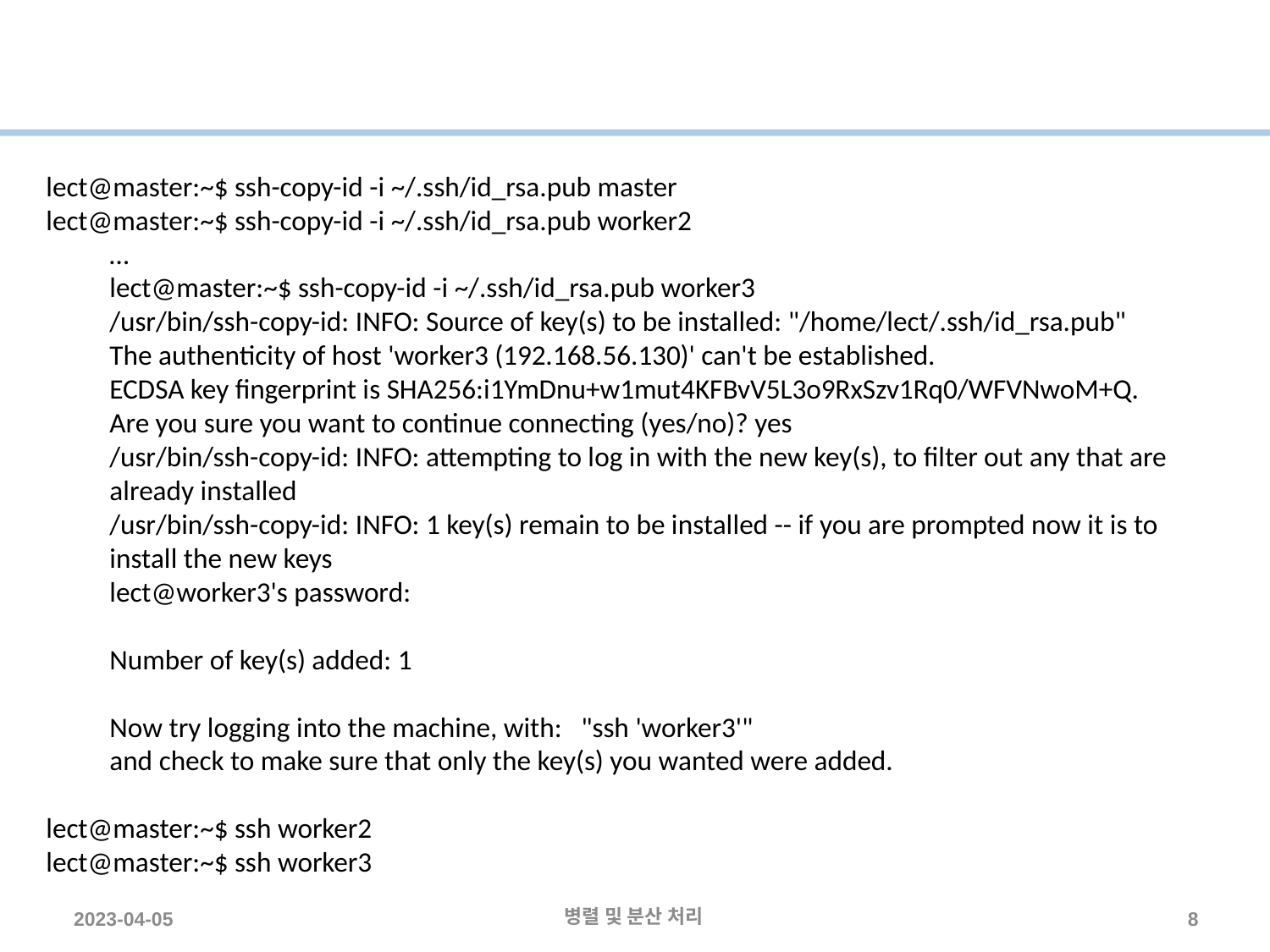

#
lect@master:~$ ssh-copy-id -i ~/.ssh/id_rsa.pub master
lect@master:~$ ssh-copy-id -i ~/.ssh/id_rsa.pub worker2
…
lect@master:~$ ssh-copy-id -i ~/.ssh/id_rsa.pub worker3
/usr/bin/ssh-copy-id: INFO: Source of key(s) to be installed: "/home/lect/.ssh/id_rsa.pub"
The authenticity of host 'worker3 (192.168.56.130)' can't be established.
ECDSA key fingerprint is SHA256:i1YmDnu+w1mut4KFBvV5L3o9RxSzv1Rq0/WFVNwoM+Q.
Are you sure you want to continue connecting (yes/no)? yes
/usr/bin/ssh-copy-id: INFO: attempting to log in with the new key(s), to filter out any that are already installed
/usr/bin/ssh-copy-id: INFO: 1 key(s) remain to be installed -- if you are prompted now it is to install the new keys
lect@worker3's password:

Number of key(s) added: 1

Now try logging into the machine, with:   "ssh 'worker3'"
and check to make sure that only the key(s) you wanted were added.

lect@master:~$ ssh worker2
lect@master:~$ ssh worker3
2023-04-05
병렬 및 분산 처리
8